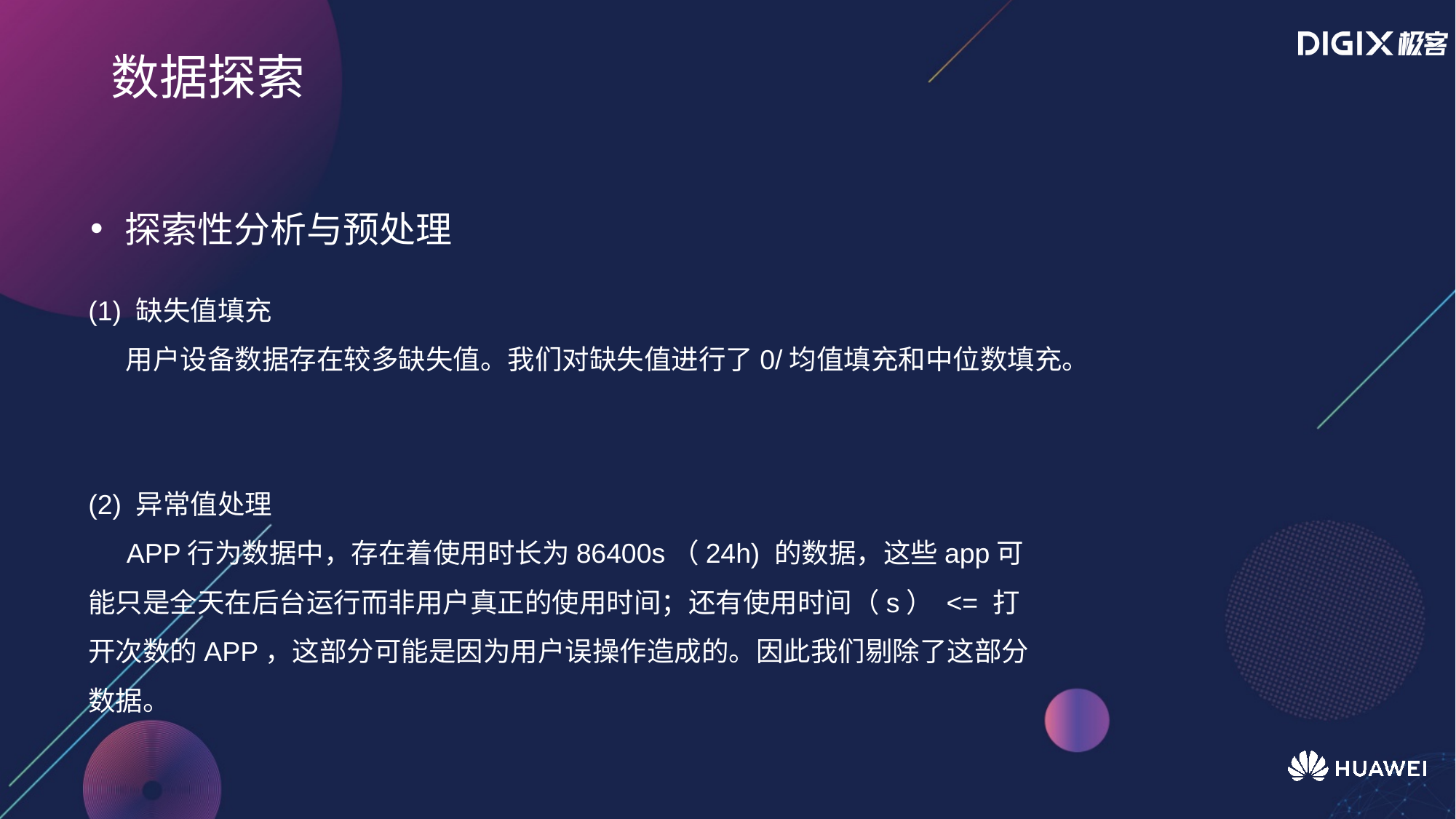

# 数据探索
探索性分析与预处理

(1) 缺失值填充
     用户设备数据存在较多缺失值。我们对缺失值进行了0/均值填充和中位数填充。
(2) 异常值处理
     APP行为数据中，存在着使用时长为86400s（24h) 的数据，这些app可能只是全天在后台运行而非用户真正的使用时间；还有使用时间（s） <= 打开次数的APP，这部分可能是因为用户误操作造成的。因此我们剔除了这部分数据。